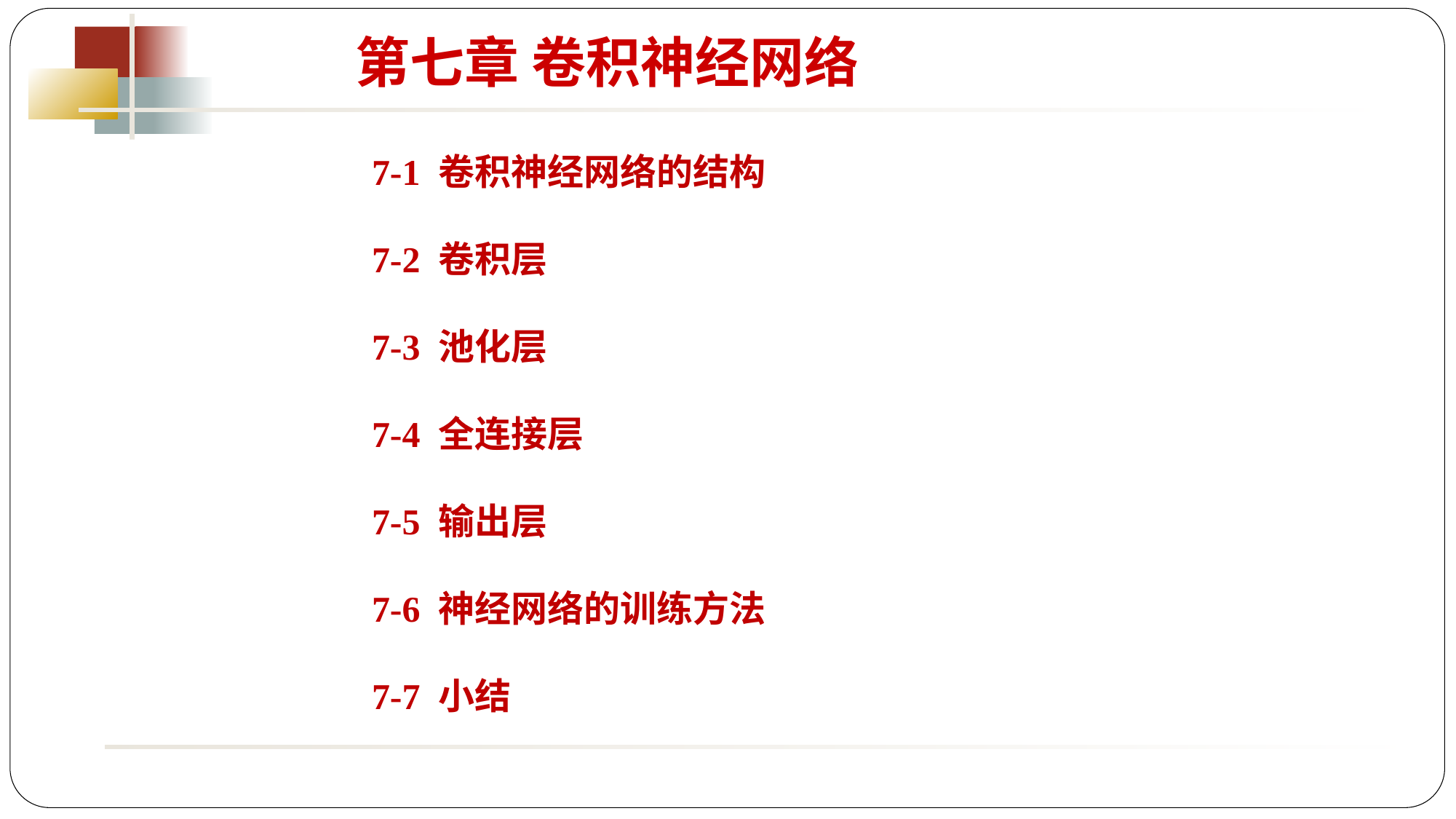

第七章 卷积神经网络
7-1 卷积神经网络的结构
7-2 卷积层
7-3 池化层
7-4 全连接层
7-5 输出层
7-6 神经网络的训练方法
7-7 小结